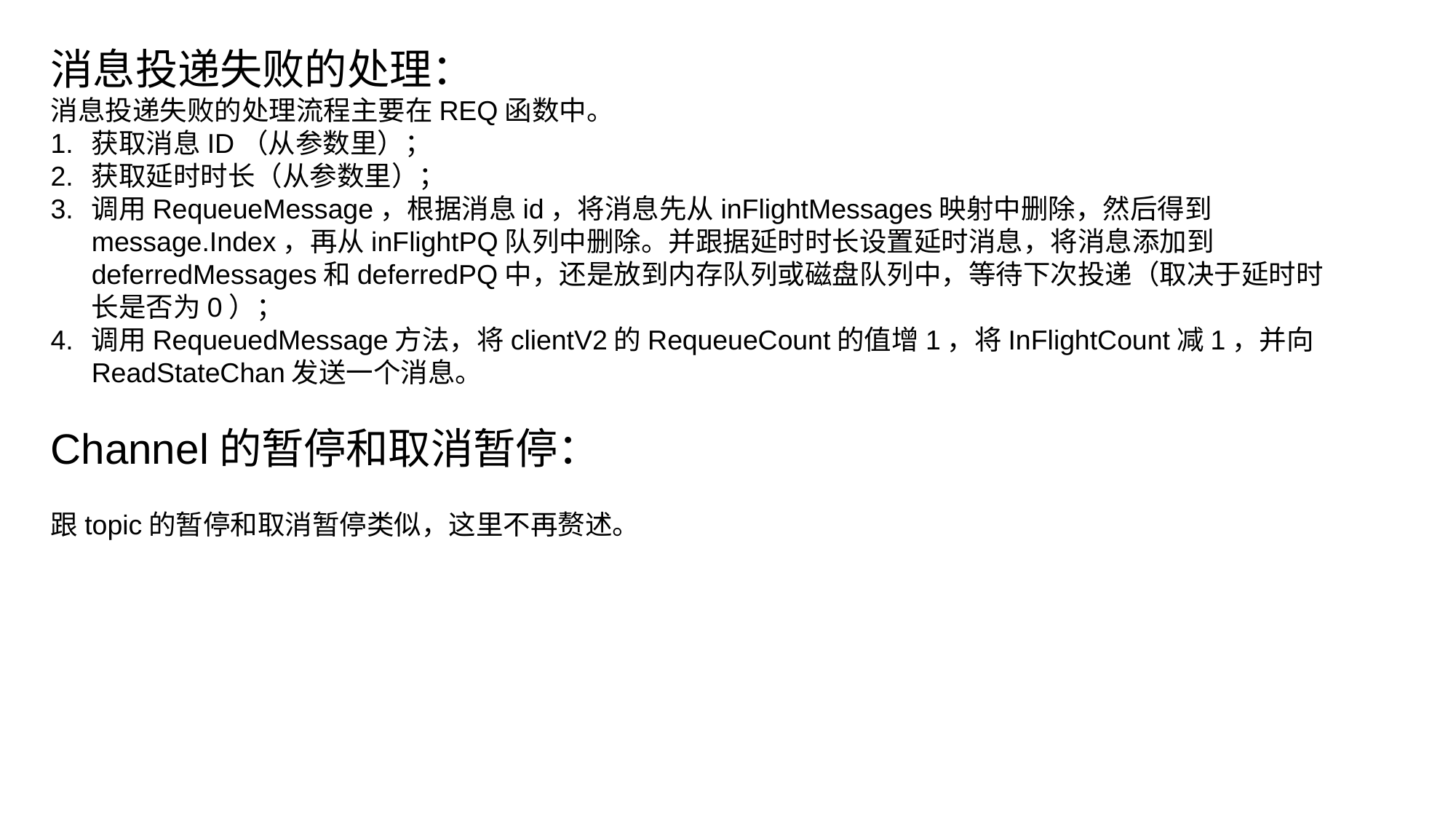

消息投递失败的处理：
消息投递失败的处理流程主要在REQ函数中。
获取消息ID（从参数里）；
获取延时时长（从参数里）；
调用RequeueMessage，根据消息id，将消息先从inFlightMessages映射中删除，然后得到message.Index，再从inFlightPQ队列中删除。并跟据延时时长设置延时消息，将消息添加到deferredMessages和deferredPQ中，还是放到内存队列或磁盘队列中，等待下次投递（取决于延时时长是否为0）；
调用RequeuedMessage方法，将clientV2的RequeueCount的值增1，将InFlightCount减1，并向ReadStateChan发送一个消息。
Channel的暂停和取消暂停：
跟topic的暂停和取消暂停类似，这里不再赘述。